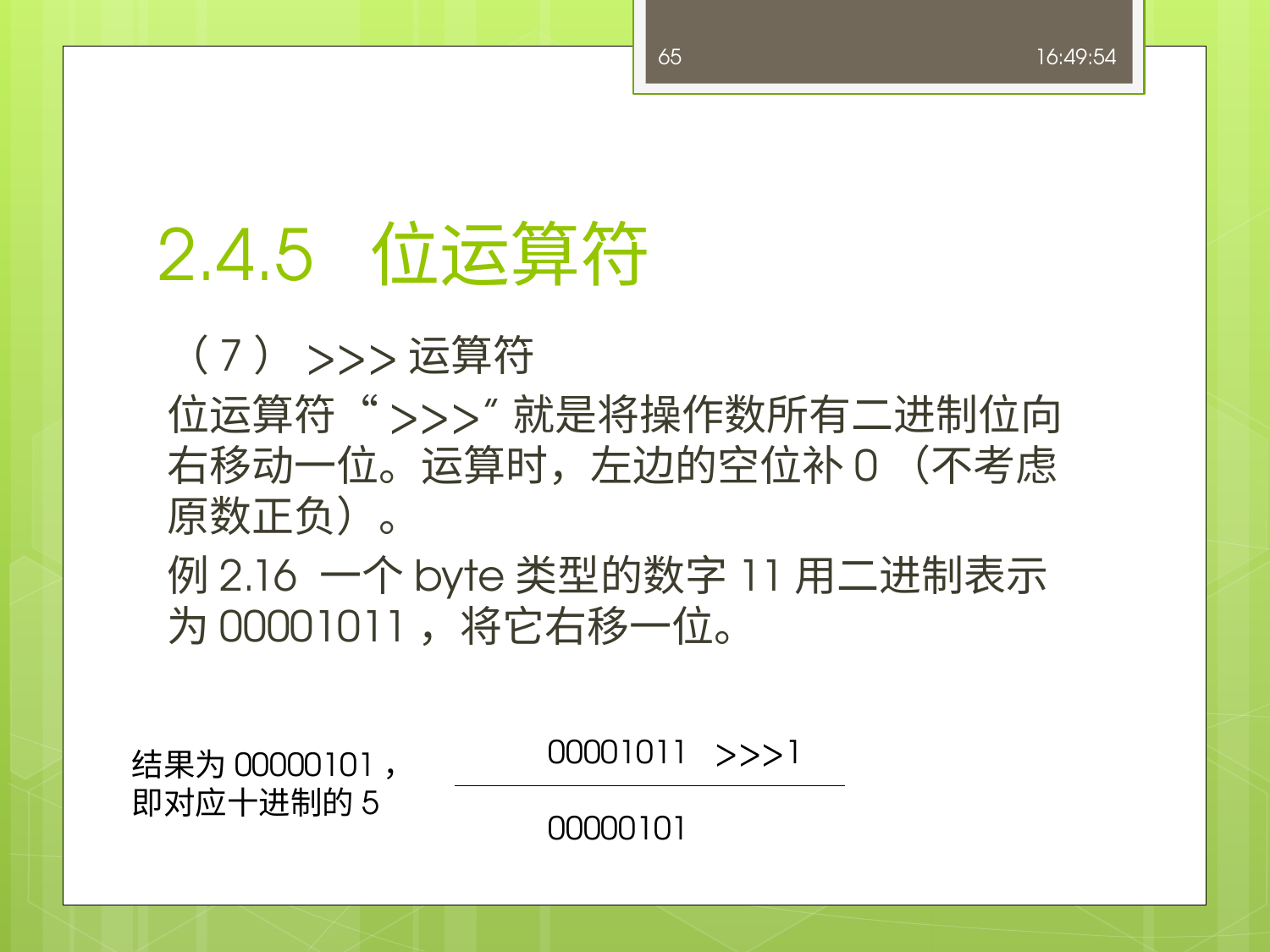

65
16:49:54
# 2.4.5  位运算符
（7）>>>运算符
位运算符“>>>”就是将操作数所有二进制位向右移动一位。运算时，左边的空位补0（不考虑原数正负）。
例2.16 一个byte类型的数字11用二进制表示为00001011，将它右移一位。

00001011   >>>1

00000101
结果为00000101，
即对应十进制的5